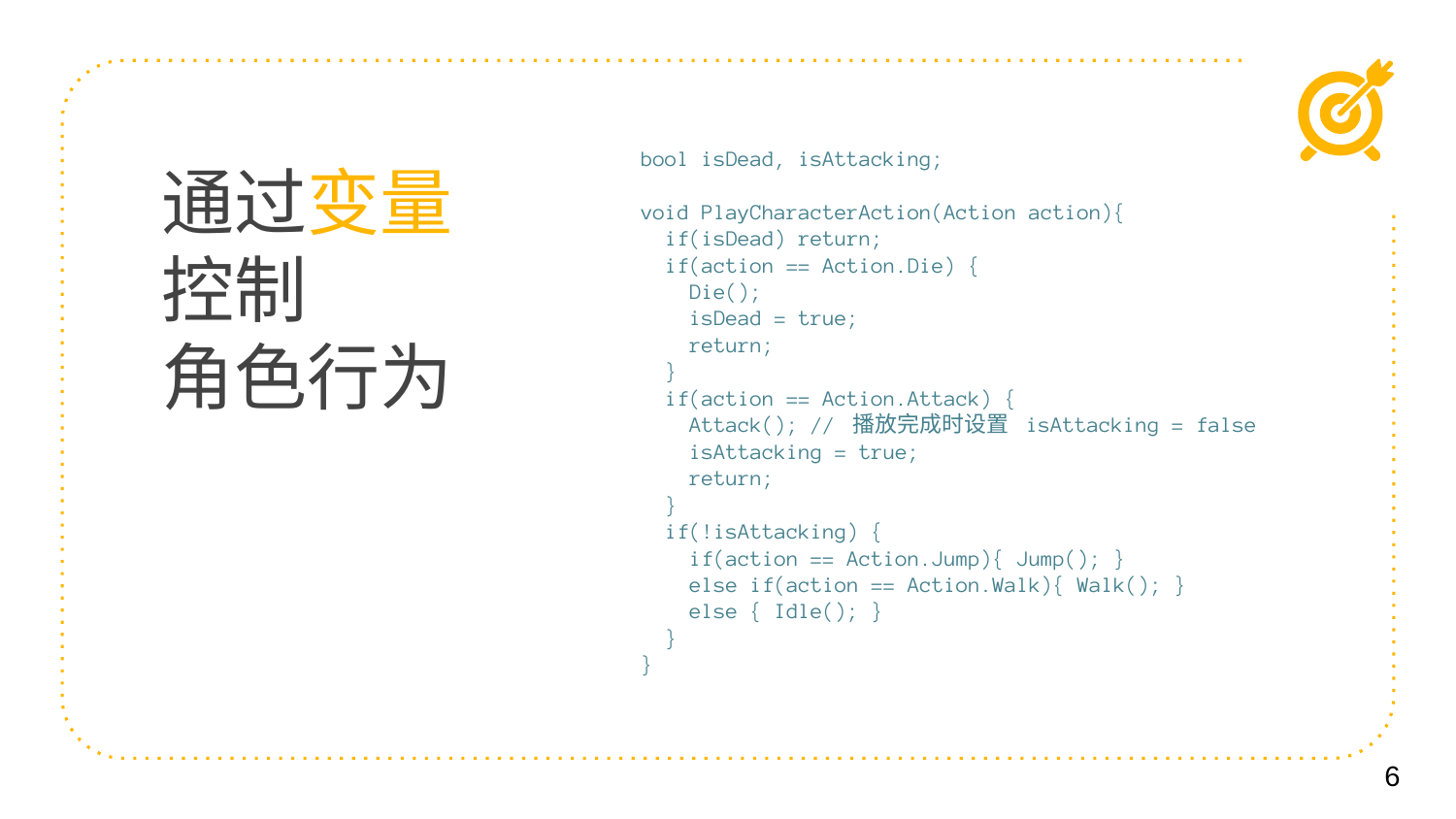

bool isDead, isAttacking;

void PlayCharacterAction(Action action){
  if(isDead) return;
  if(action == Action.Die) {
    Die();
    isDead = true;
    return;
  }
  if(action == Action.Attack) {
    Attack(); // 播放完成时设置 isAttacking = false
    isAttacking = true;
    return;
  }
  if(!isAttacking) {
    if(action == Action.Jump){ Jump(); }
    else if(action == Action.Walk){ Walk(); }
    else { Idle(); }
  }
}
# 通过变量
控制
角色行为
6